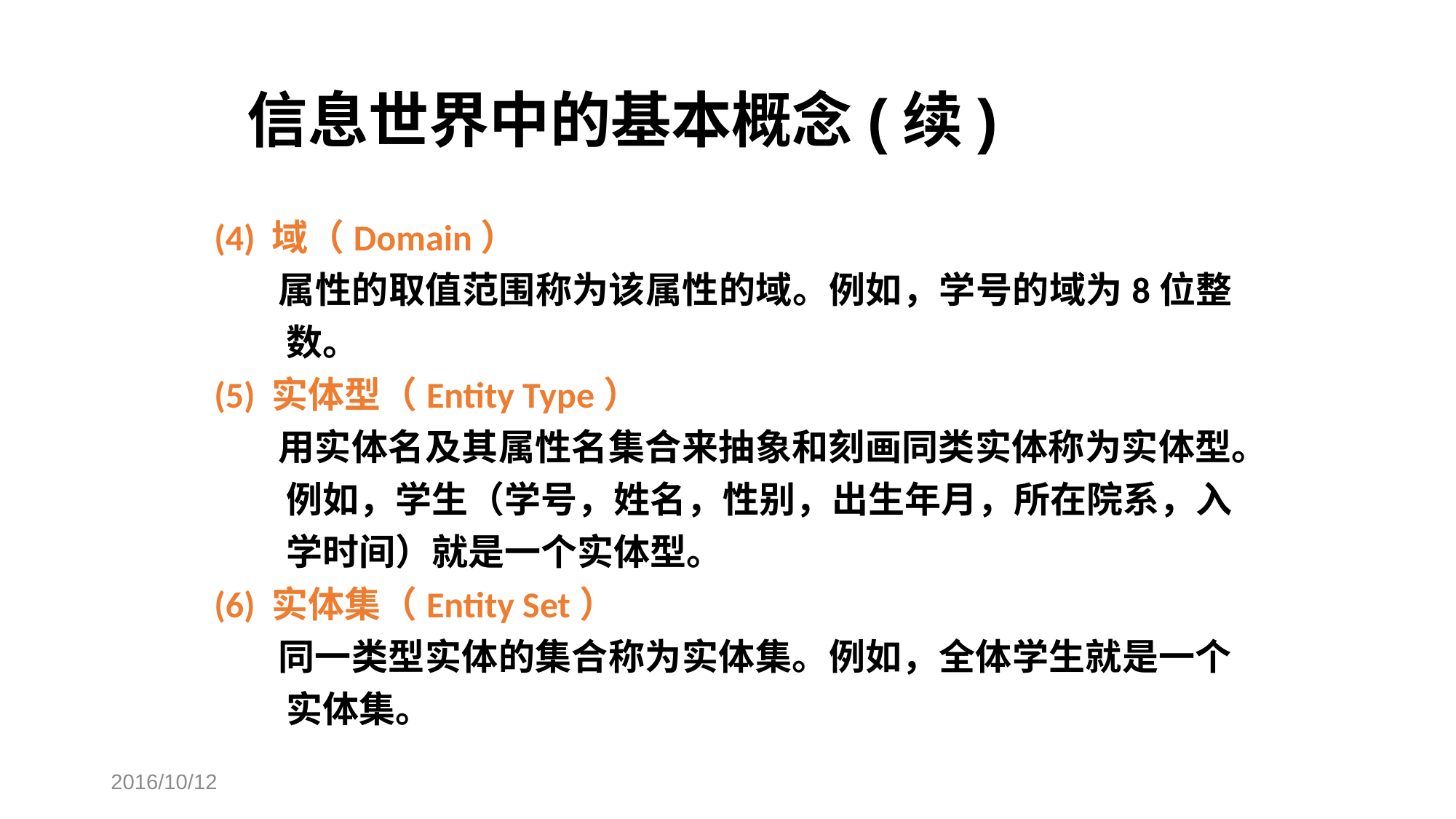

2016/10/12
# 信息世界中的基本概念(续)
(4) 域（Domain）
属性的取值范围称为该属性的域。例如，学号的域为8位整数。
(5) 实体型（Entity Type）
用实体名及其属性名集合来抽象和刻画同类实体称为实体型。例如，学生（学号，姓名，性别，出生年月，所在院系，入学时间）就是一个实体型。
(6) 实体集（Entity Set）
同一类型实体的集合称为实体集。例如，全体学生就是一个实体集。